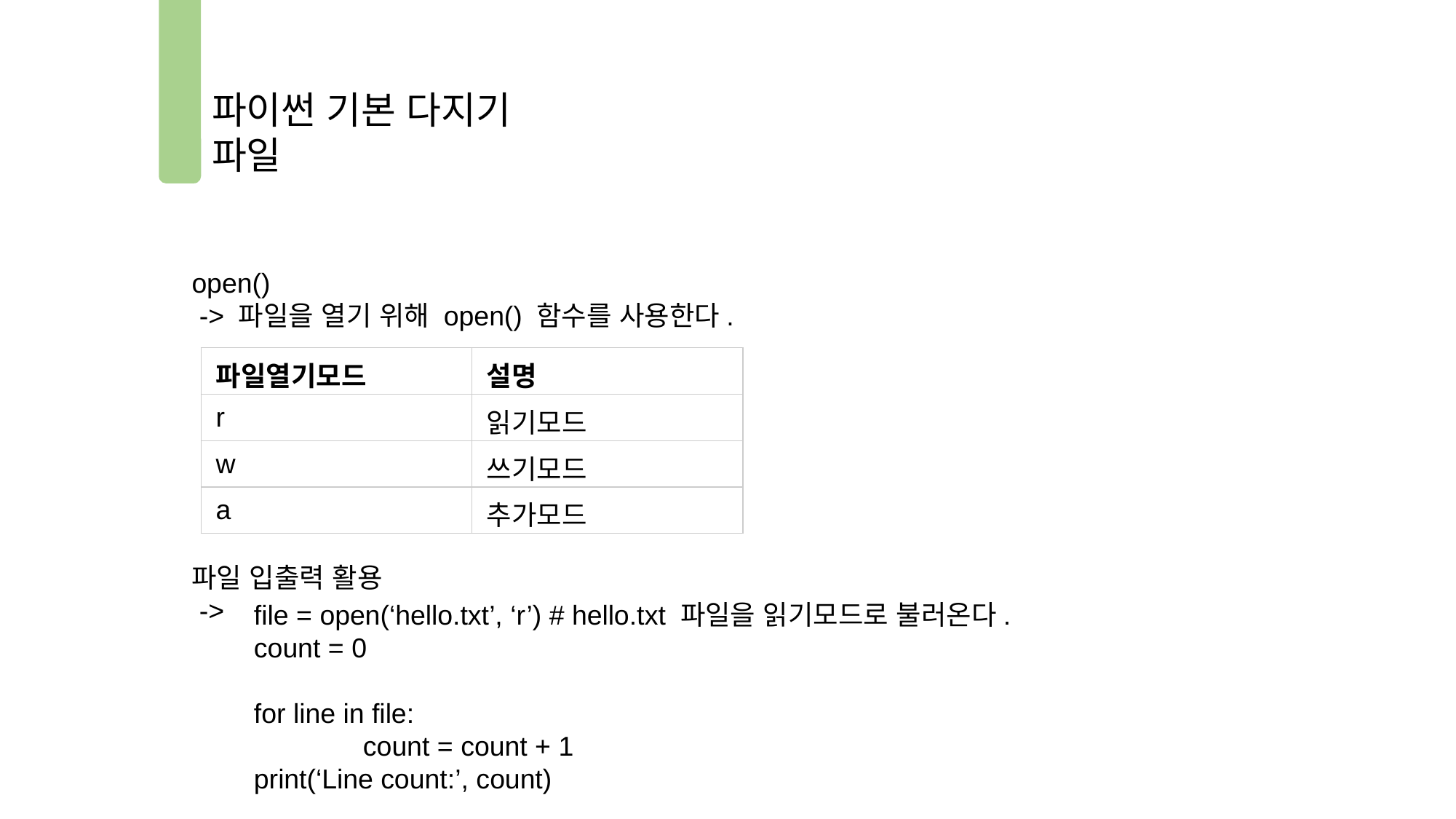

파이썬 기본 다지기
파일
open()
 -> 파일을 열기 위해 open() 함수를 사용한다.

파일 입출력 활용
 ->
| 파일열기모드 | 설명 |
| --- | --- |
| r | 읽기모드 |
| w | 쓰기모드 |
| a | 추가모드 |
file = open(‘hello.txt’, ‘r’) # hello.txt 파일을 읽기모드로 불러온다.
count = 0

for line in file:
	count = count + 1
print(‘Line count:’, count)